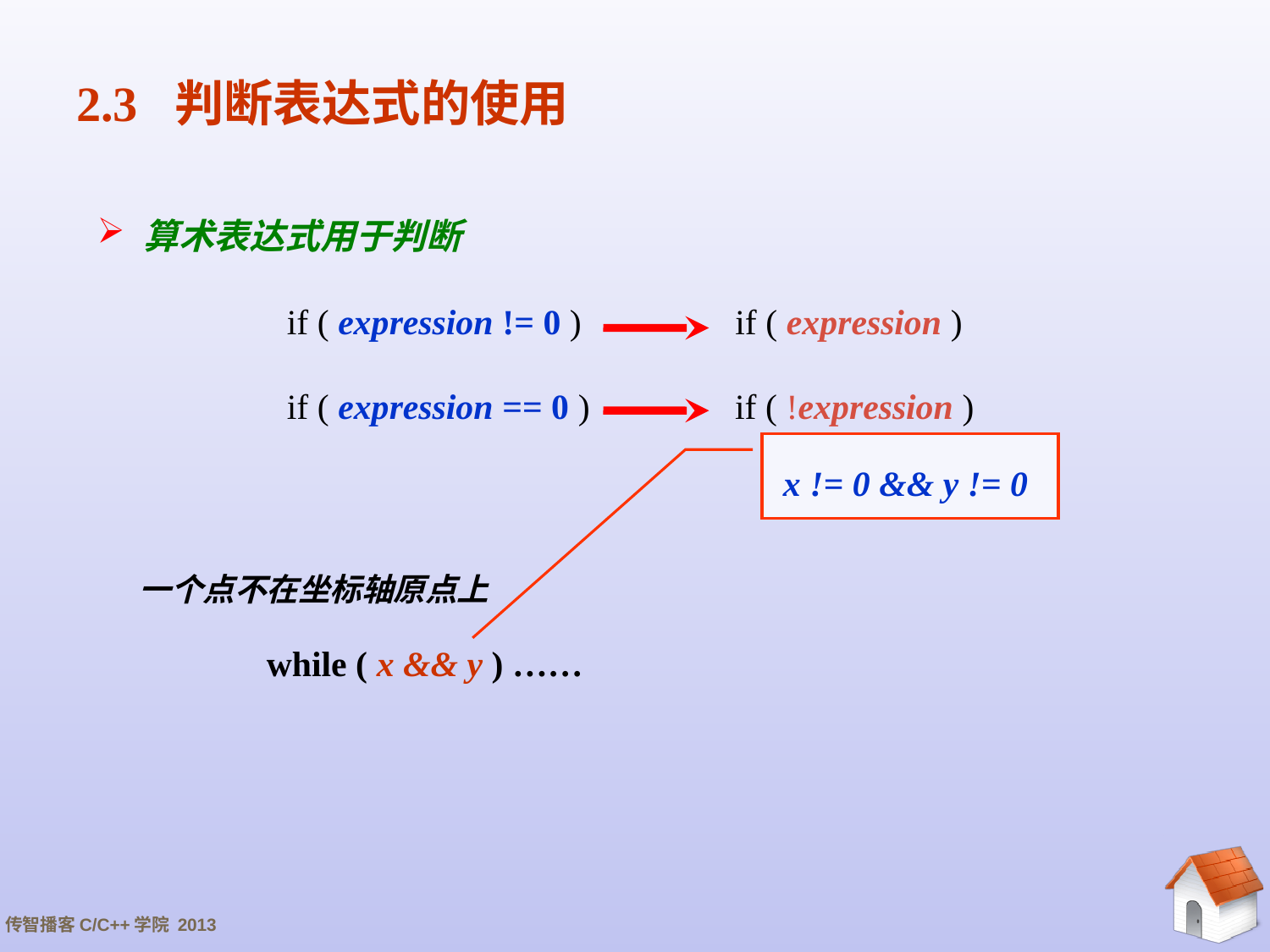

# 2.3  判断表达式的使用
 算术表达式用于判断
if ( expression != 0 )
if ( expression )

if ( expression == 0 )
if ( !expression )

x != 0 && y != 0
一个点不在坐标轴原点上
	while ( x && y ) ……